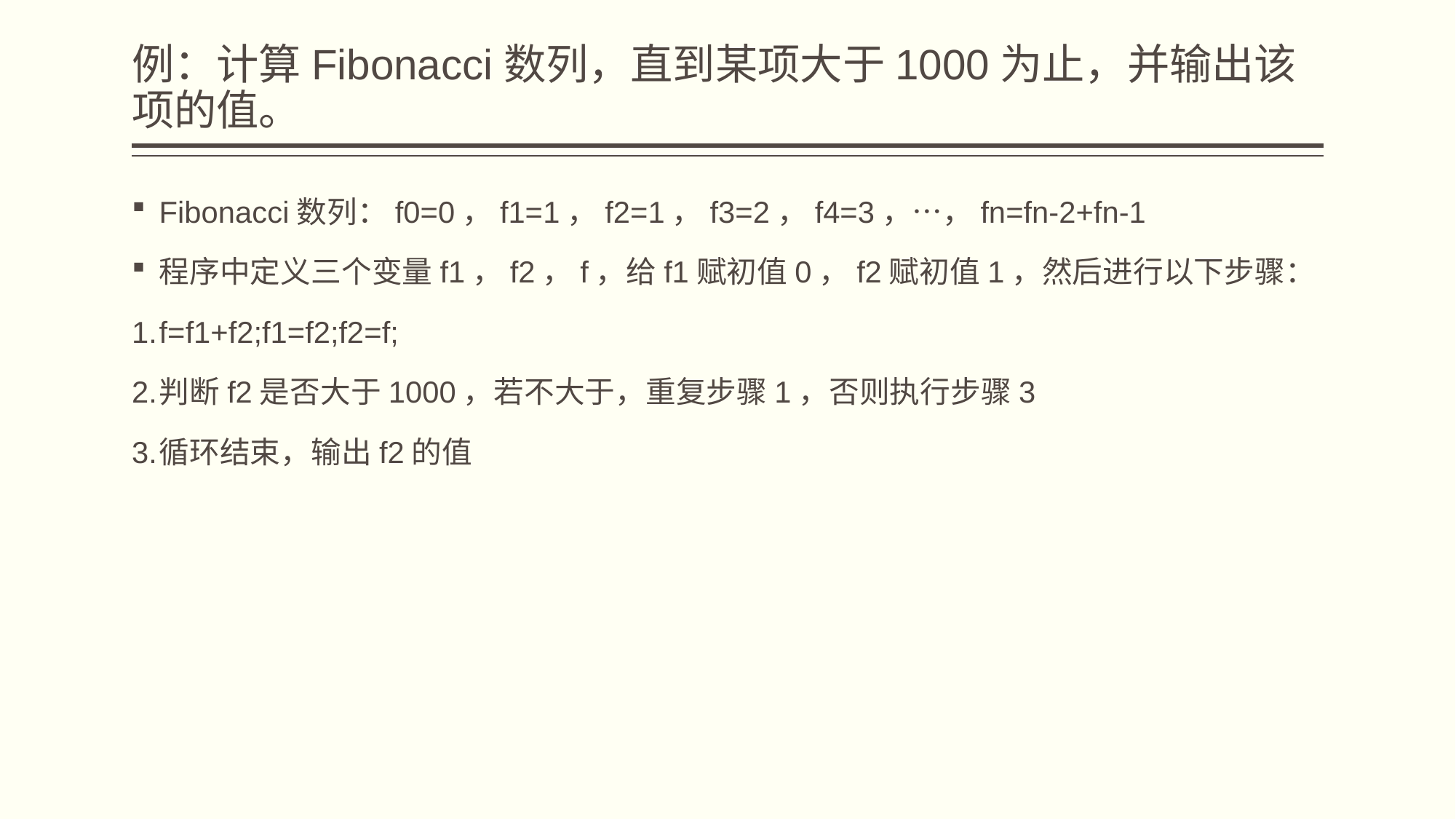

# 例：计算Fibonacci数列，直到某项大于1000为止，并输出该项的值。
Fibonacci数列：f0=0，f1=1，f2=1，f3=2，f4=3，…，fn=fn-2+fn-1
程序中定义三个变量f1，f2，f，给f1赋初值0，f2赋初值1，然后进行以下步骤：
f=f1+f2;f1=f2;f2=f;
判断f2是否大于1000，若不大于，重复步骤1，否则执行步骤3
循环结束，输出f2的值